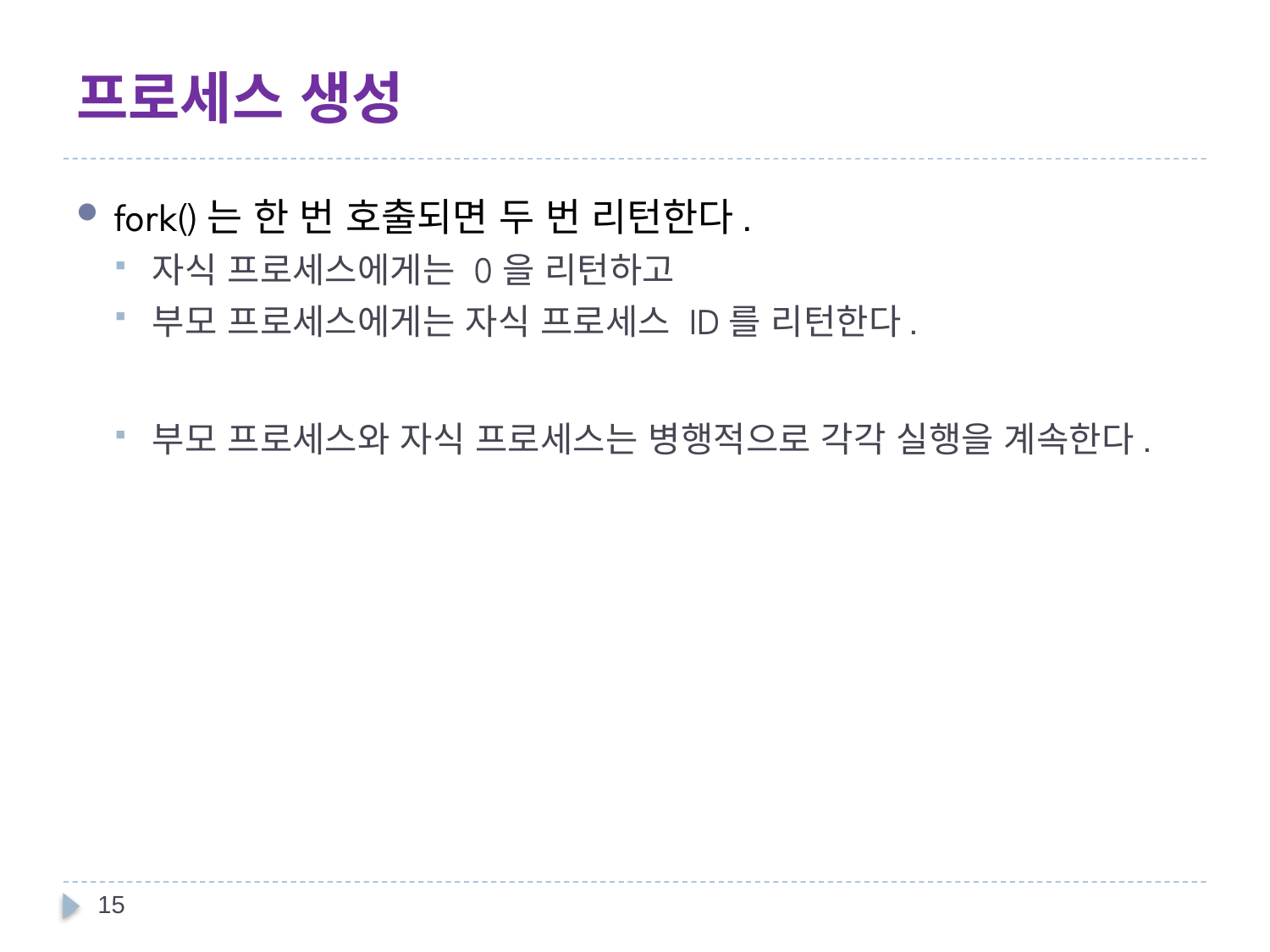

# 프로세스 생성
fork()는 한 번 호출되면 두 번 리턴한다.
자식 프로세스에게는 0을 리턴하고
부모 프로세스에게는 자식 프로세스 ID를 리턴한다.

부모 프로세스와 자식 프로세스는 병행적으로 각각 실행을 계속한다.
15